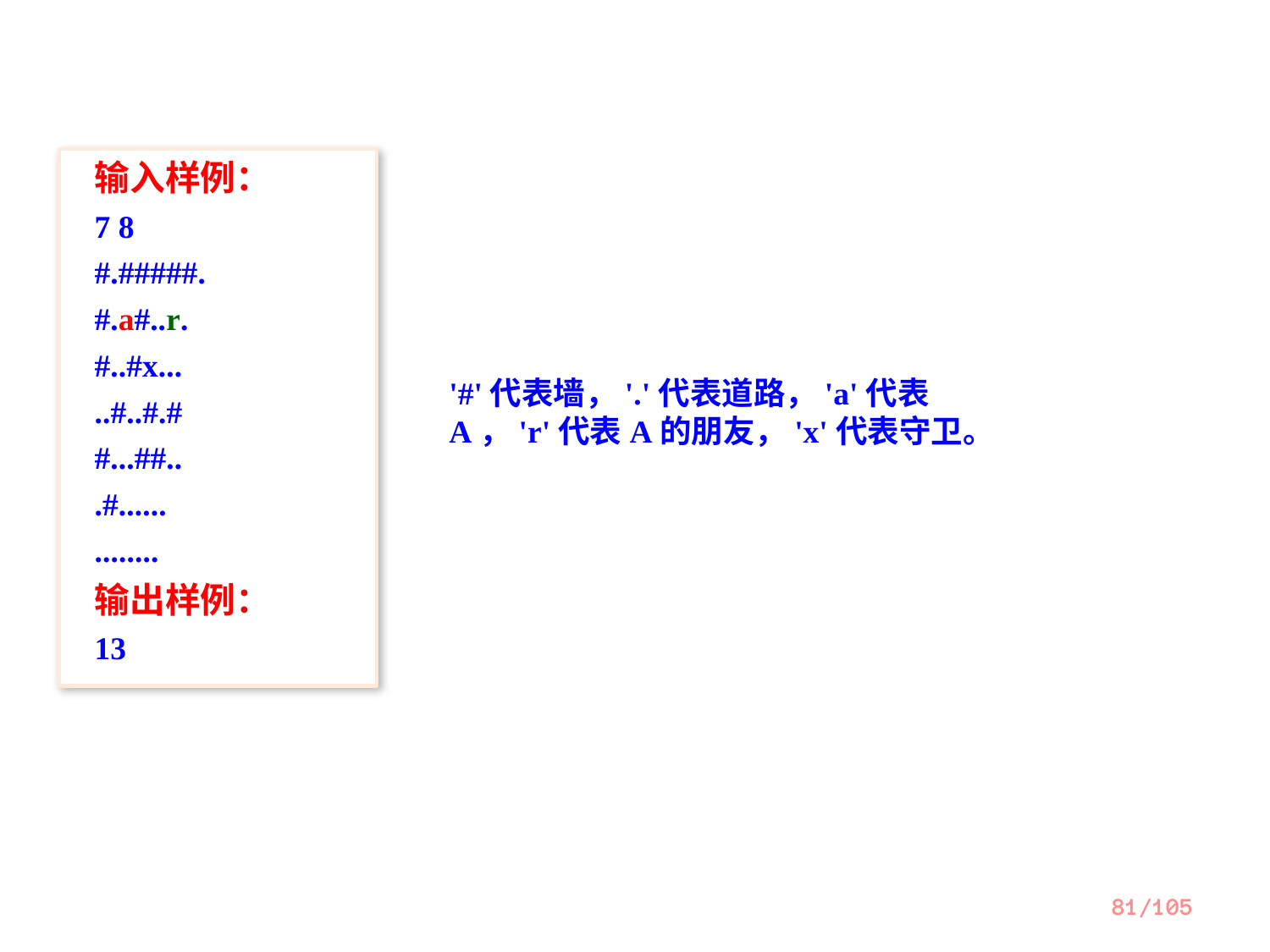

输入样例：
7 8
#.#####.
#.a#..r.
#..#x...
..#..#.#
#...##..
.#......
........
输出样例：
13
'#'代表墙，'.'代表道路，'a'代表A，'r'代表A的朋友，'x'代表守卫。
81/105